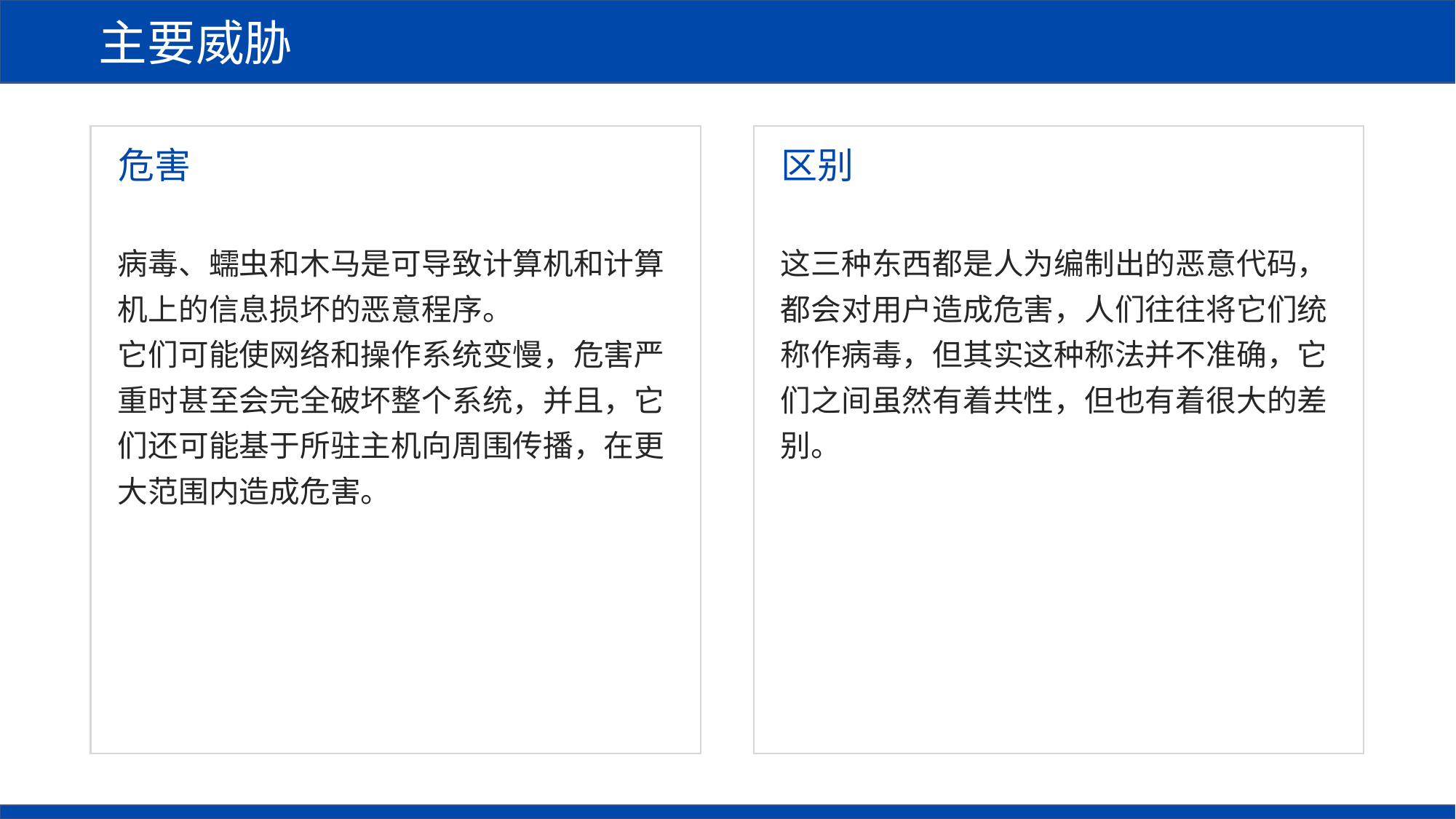

主要威胁

危害
区别
病毒、蠕虫和木马是可导致计算机和计算机上的信息损坏的恶意程序。
它们可能使网络和操作系统变慢，危害严重时甚至会完全破坏整个系统，并且，它们还可能基于所驻主机向周围传播，在更大范围内造成危害。

这三种东西都是人为编制出的恶意代码，都会对用户造成危害，人们往往将它们统称作病毒，但其实这种称法并不准确，它们之间虽然有着共性，但也有着很大的差别。